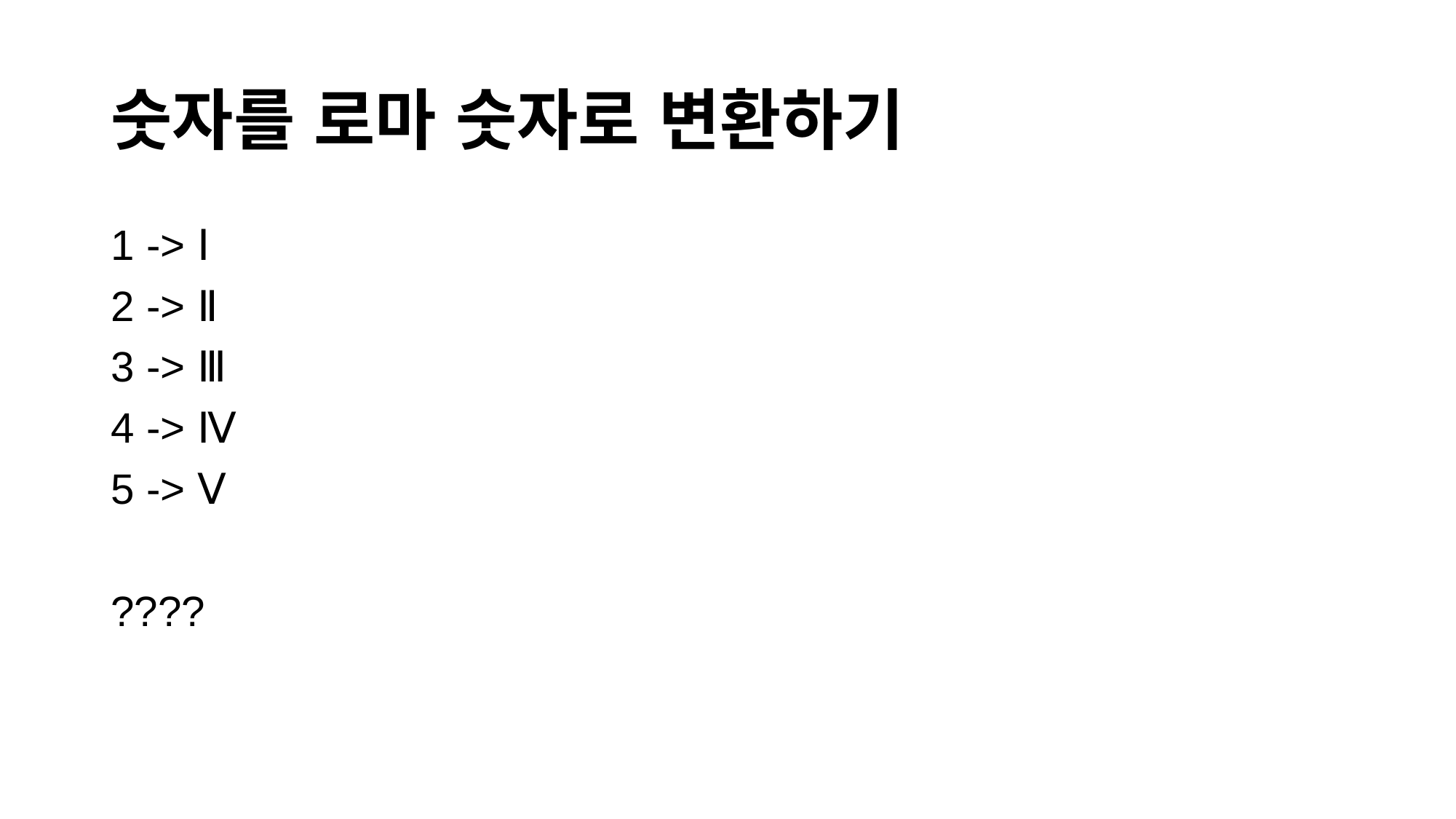

# 숫자를 로마 숫자로 변환하기
1 -> Ⅰ
2 -> Ⅱ
3 -> Ⅲ
4 -> Ⅳ
5 -> Ⅴ

????